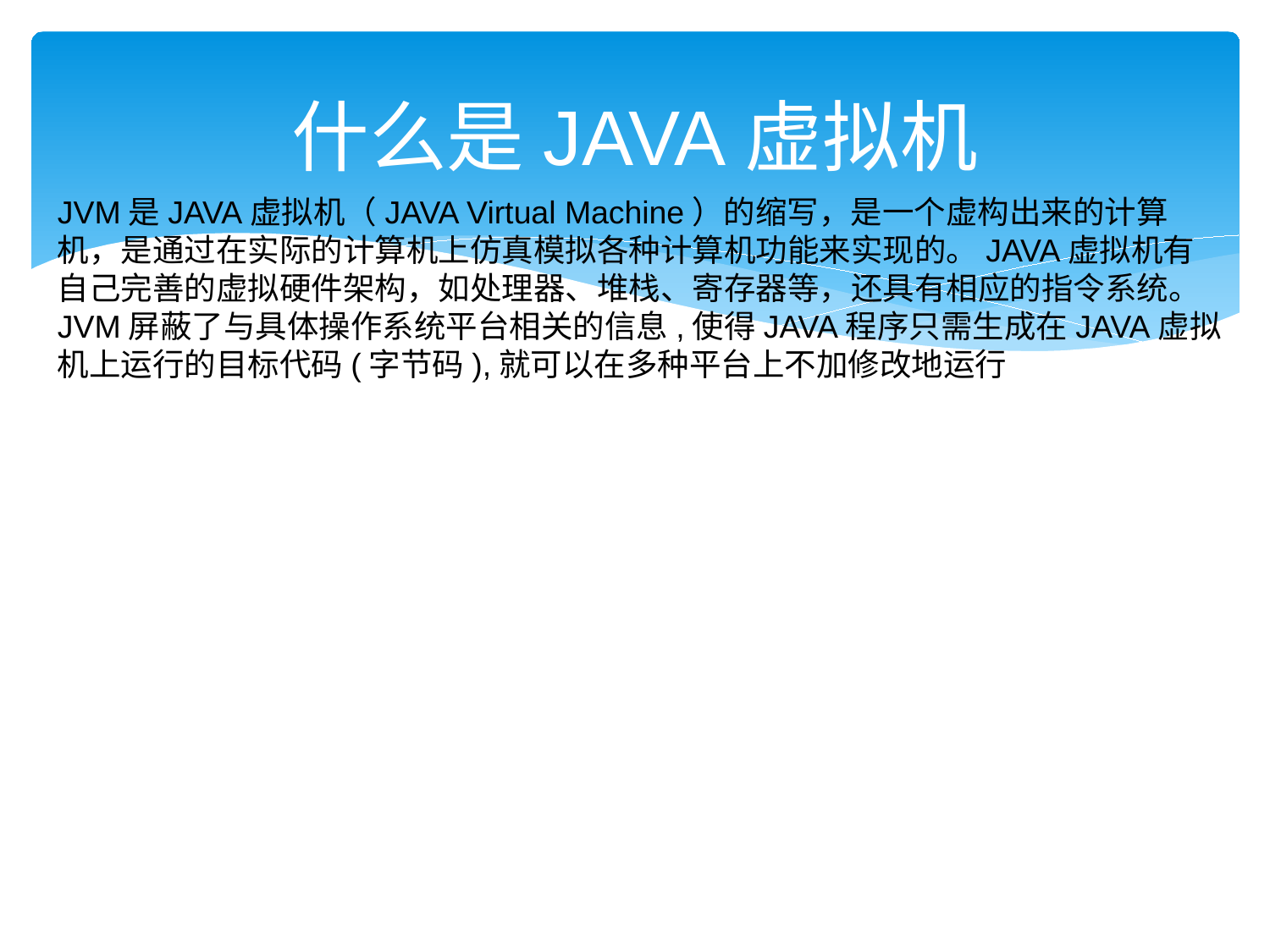

# 什么是JAVA虚拟机
JVM是JAVA虚拟机（JAVA Virtual Machine）的缩写，是一个虚构出来的计算机，是通过在实际的计算机上仿真模拟各种计算机功能来实现的。JAVA虚拟机有自己完善的虚拟硬件架构，如处理器、堆栈、寄存器等，还具有相应的指令系统。JVM屏蔽了与具体操作系统平台相关的信息,使得JAVA程序只需生成在JAVA虚拟机上运行的目标代码(字节码),就可以在多种平台上不加修改地运行